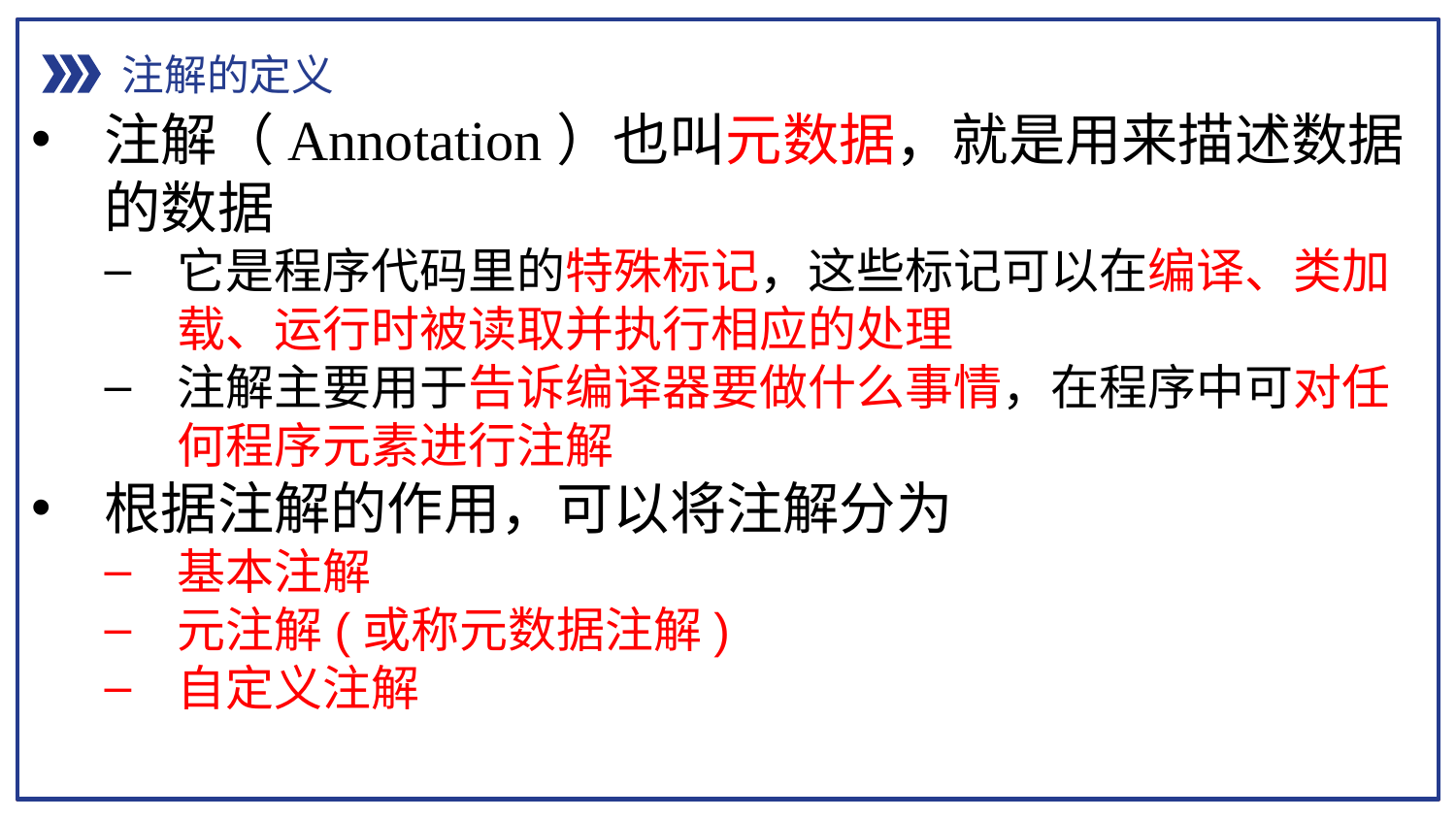

注解的定义

注解（Annotation）也叫元数据，就是用来描述数据的数据
它是程序代码里的特殊标记，这些标记可以在编译、类加载、运行时被读取并执行相应的处理
注解主要用于告诉编译器要做什么事情，在程序中可对任何程序元素进行注解
根据注解的作用，可以将注解分为
基本注解
元注解(或称元数据注解)
自定义注解